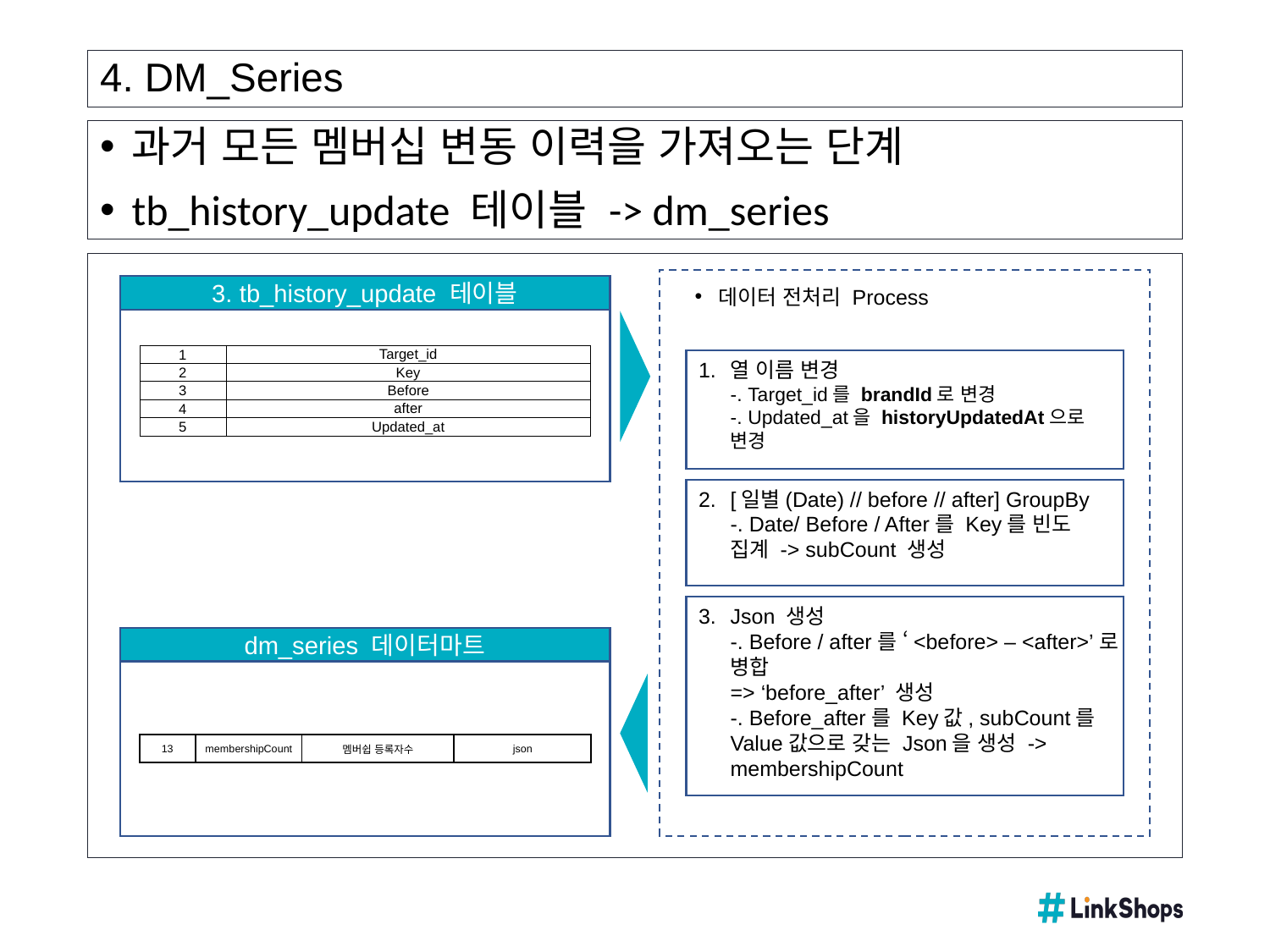

# 4. DM_Series
과거 모든 멤버십 변동 이력을 가져오는 단계
tb_history_update 테이블 -> dm_series

3. tb_history_update 테이블
데이터 전처리 Process

| 1 | Target\_id |
| --- | --- |
| 2 | Key |
| 3 | Before |
| 4 | after |
| 5 | Updated\_at |
열 이름 변경
-. Target_id를 brandId로 변경
-. Updated_at을 historyUpdatedAt으로 변경

[일별(Date) // before // after] GroupBy
-. Date/ Before / After를 Key를 빈도 집계 -> subCount 생성
Json 생성
-. Before / after를 ‘<before> – <after>’로 병합
=> ‘before_after’ 생성
-. Before_after를 Key값, subCount를 Value값으로 갖는 Json을 생성 -> membershipCount
dm_series 데이터마트

| 13 | membershipCount | 멤버쉽 등록자수 | json |
| --- | --- | --- | --- |